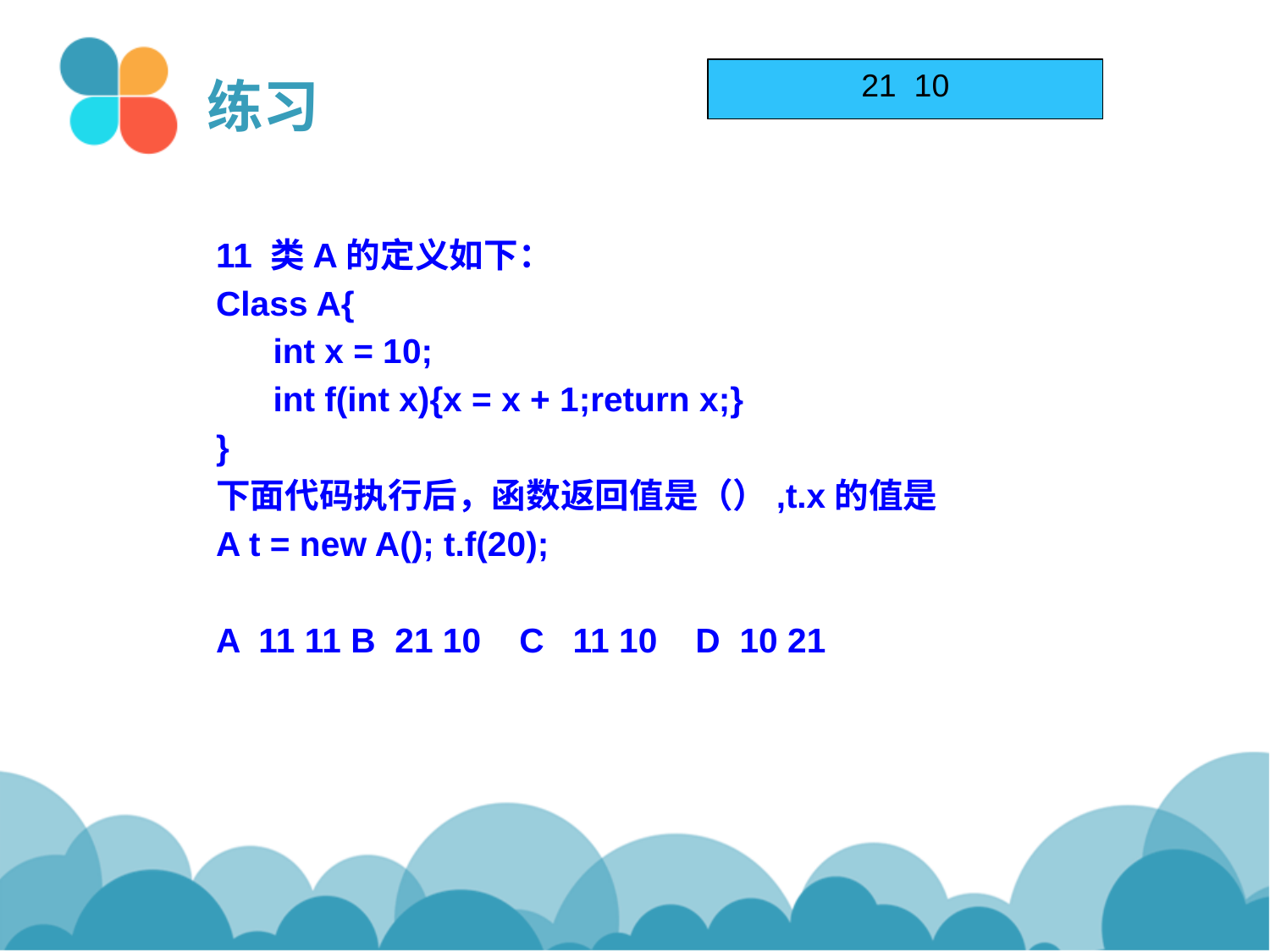

# 练习
21  10
11 类A的定义如下：
Class A{
      int x = 10;
      int f(int x){x = x + 1;return x;}
}
下面代码执行后，函数返回值是（）,t.x的值是
A t = new A(); t.f(20);

A  11 11 B  21 10    C   11 10    D  10 21